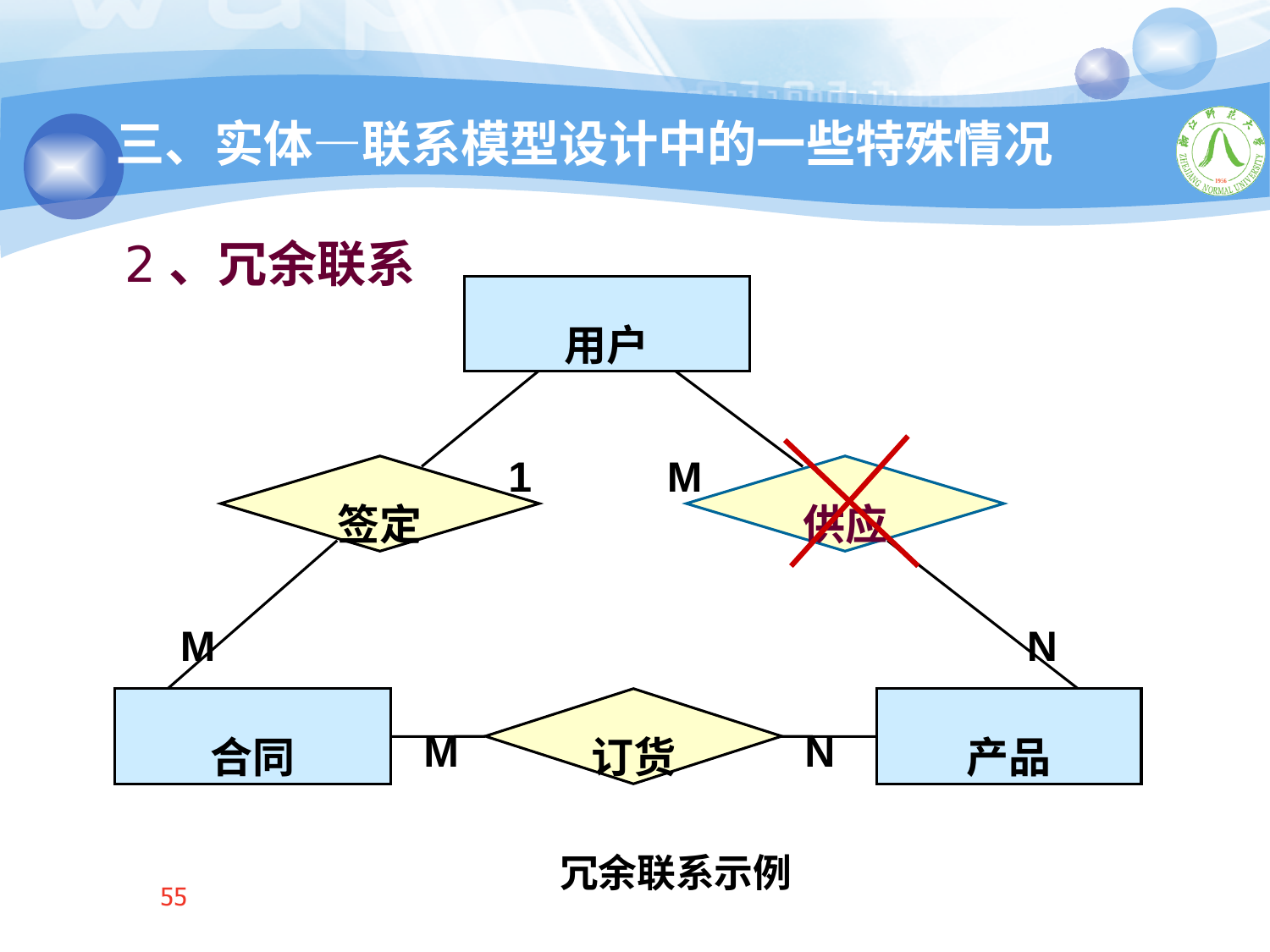

三、实体—联系模型设计中的一些特殊情况
          2、冗余联系
用户

1
M
签定
供应

M
N
M
N
合同
订货
产品

冗余联系示例
55